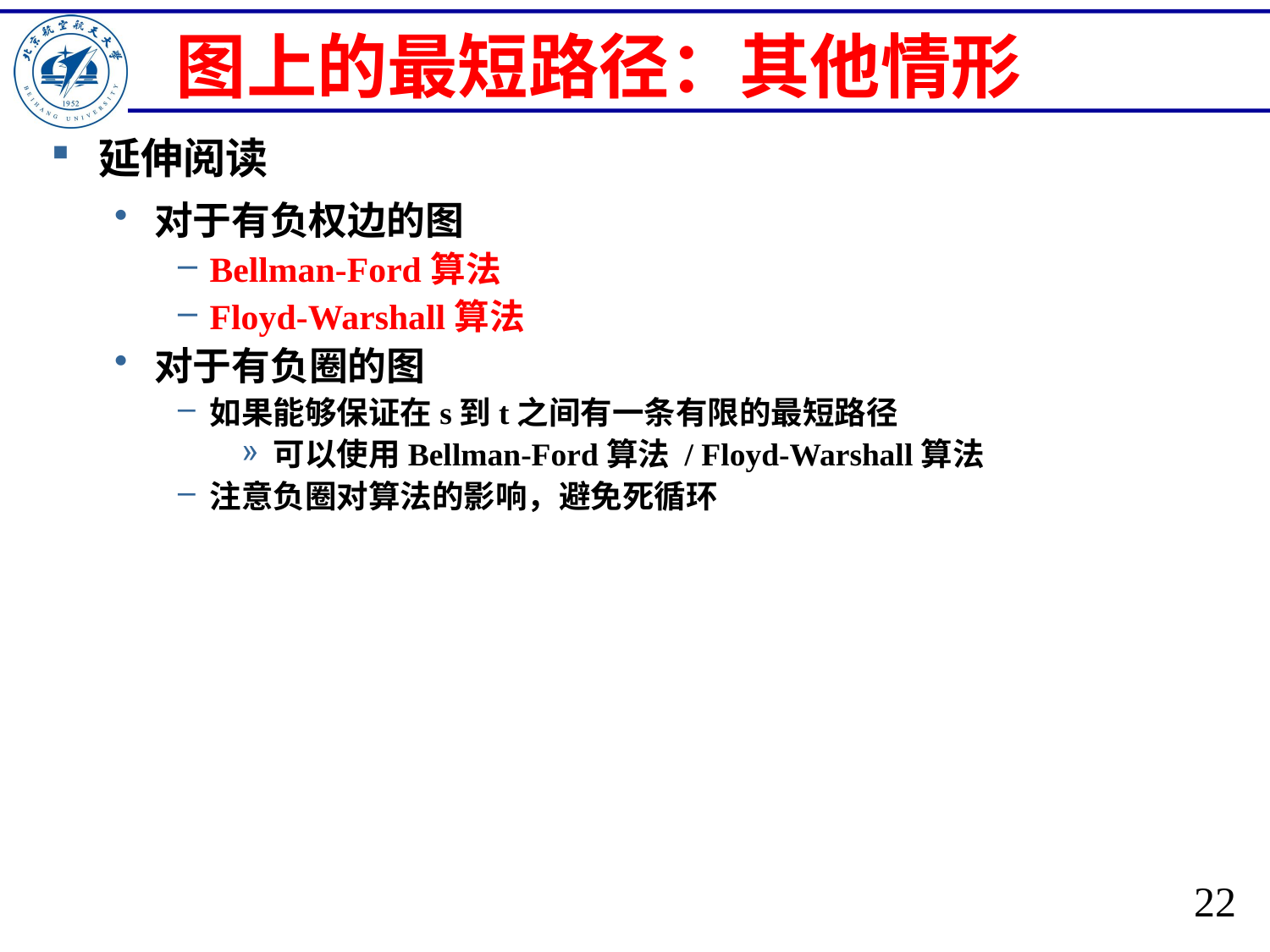

# 图上的最短路径：其他情形
延伸阅读
对于有负权边的图
Bellman-Ford算法
Floyd-Warshall算法
对于有负圈的图
如果能够保证在s到t之间有一条有限的最短路径
可以使用Bellman-Ford算法 / Floyd-Warshall算法
注意负圈对算法的影响，避免死循环